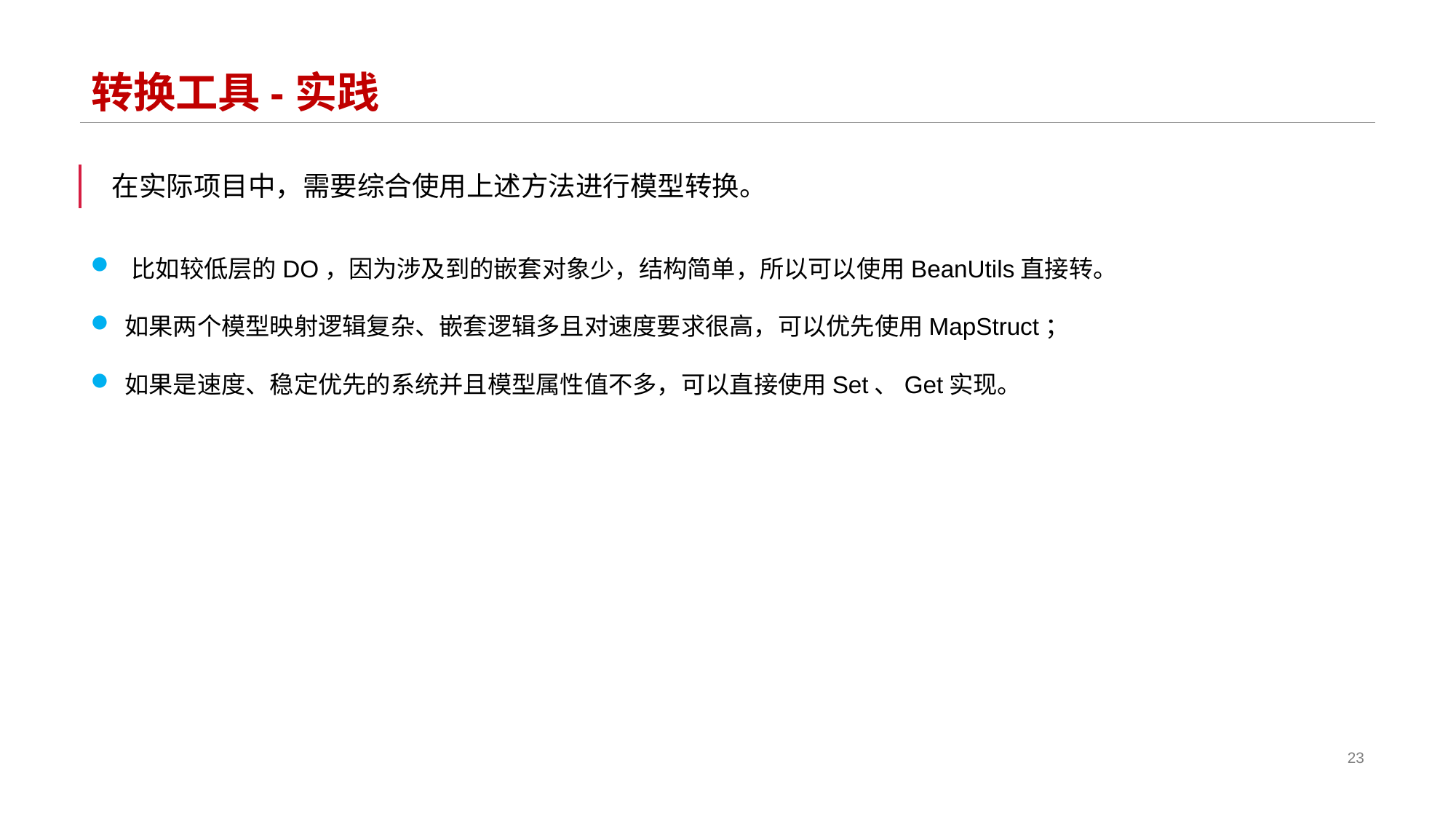

# 转换工具-实践
在实际项目中，需要综合使用上述方法进行模型转换。
比如较低层的DO，因为涉及到的嵌套对象少，结构简单，所以可以使用BeanUtils直接转。

如果两个模型映射逻辑复杂、嵌套逻辑多且对速度要求很高，可以优先使用MapStruct；

如果是速度、稳定优先的系统并且模型属性值不多，可以直接使用Set、Get实现。
23